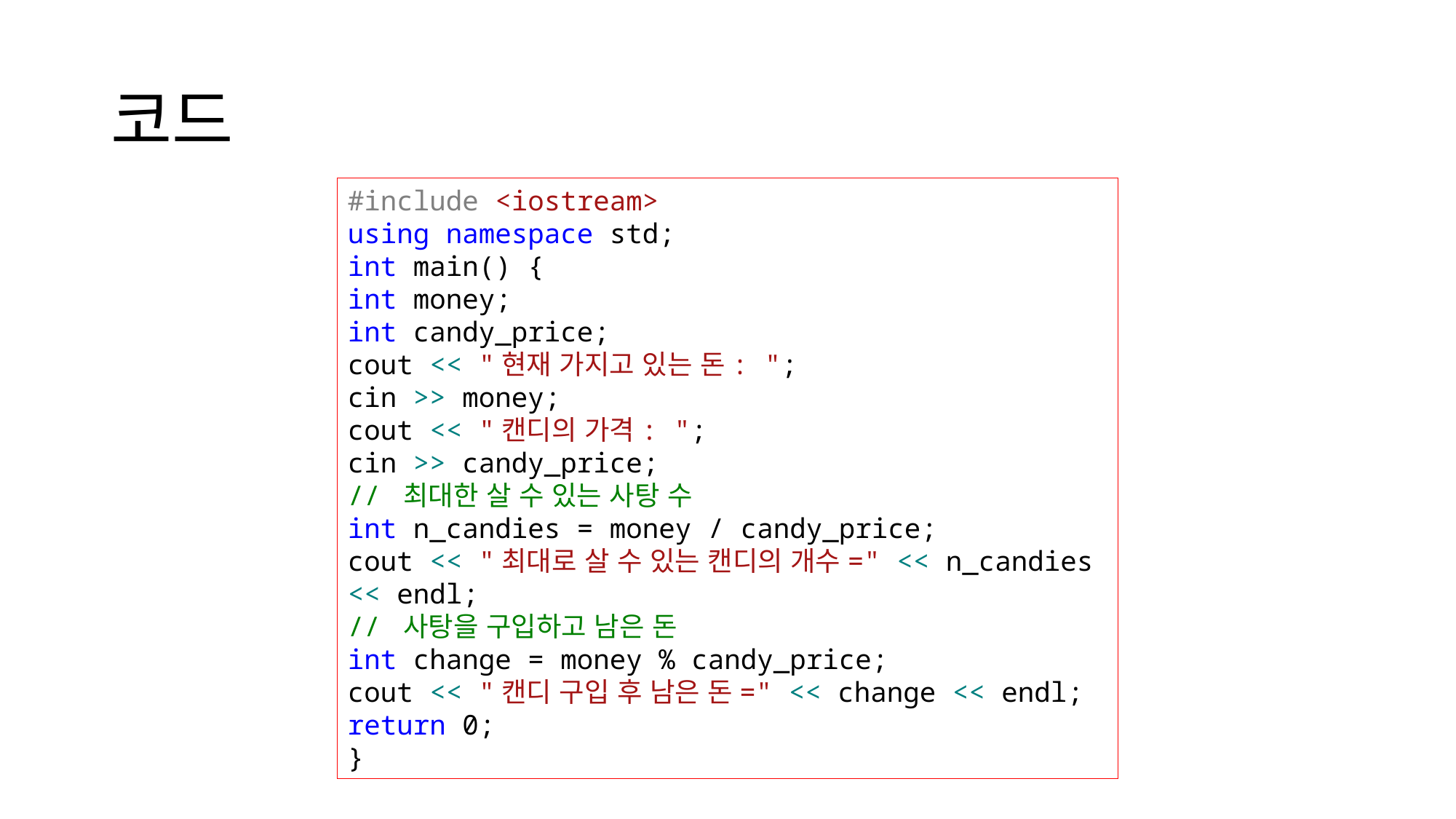

# 코드
#include <iostream>
using namespace std;
int main() {
int money;
int candy_price;
cout << "현재 가지고 있는 돈: ";
cin >> money;
cout << "캔디의 가격: ";
cin >> candy_price;
// 최대한 살 수 있는 사탕 수
int n_candies = money / candy_price;
cout << "최대로 살 수 있는 캔디의 개수=" << n_candies << endl;
// 사탕을 구입하고 남은 돈
int change = money % candy_price;
cout << "캔디 구입 후 남은 돈=" << change << endl;
return 0;
}